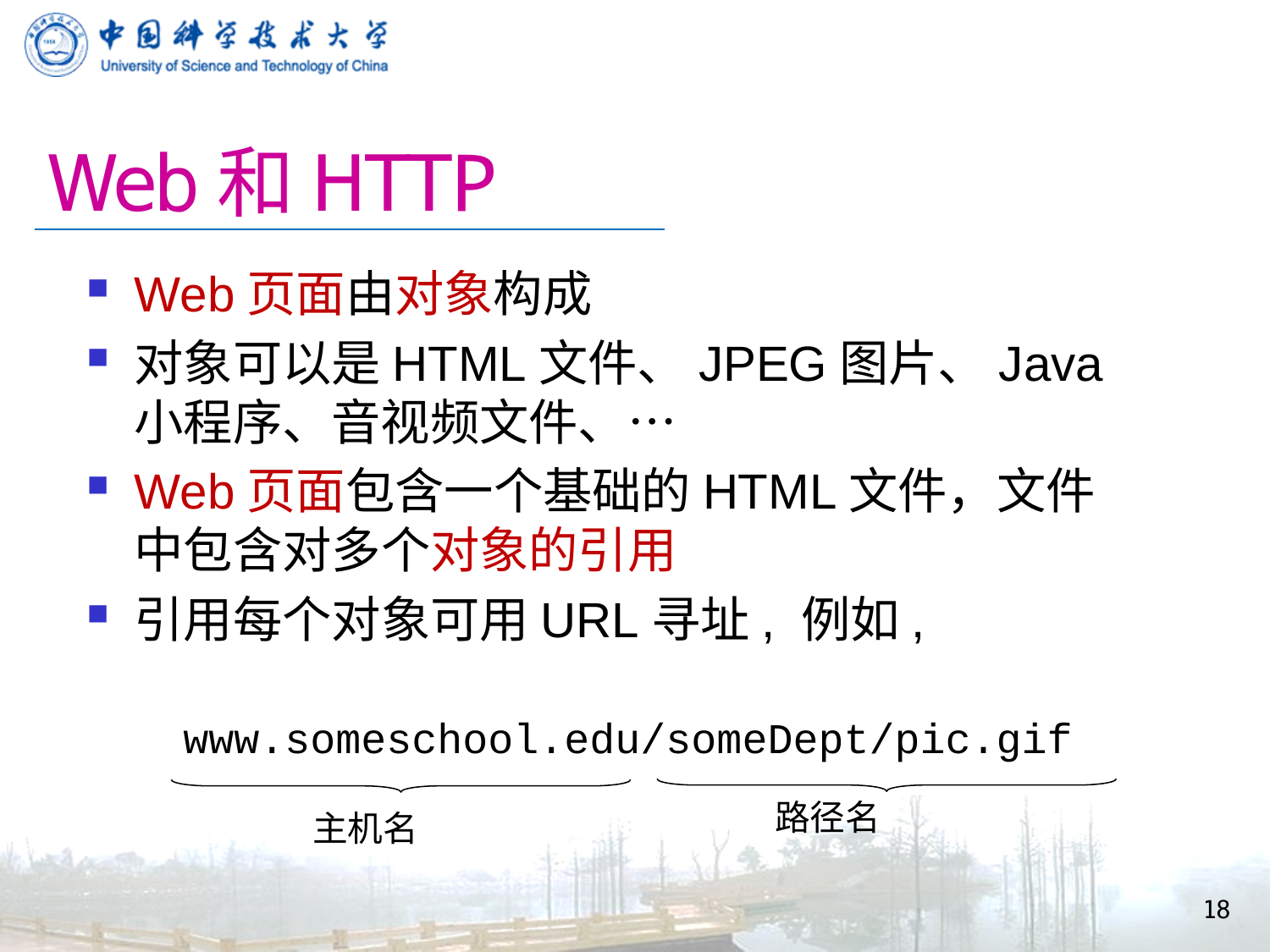

# Web和HTTP
Web页面由对象构成
对象可以是HTML文件、JPEG图片、Java小程序、音视频文件、…
Web页面包含一个基础的HTML文件，文件中包含对多个对象的引用
引用每个对象可用URL寻址, 例如,

www.someschool.edu/someDept/pic.gif
路径名
主机名
18